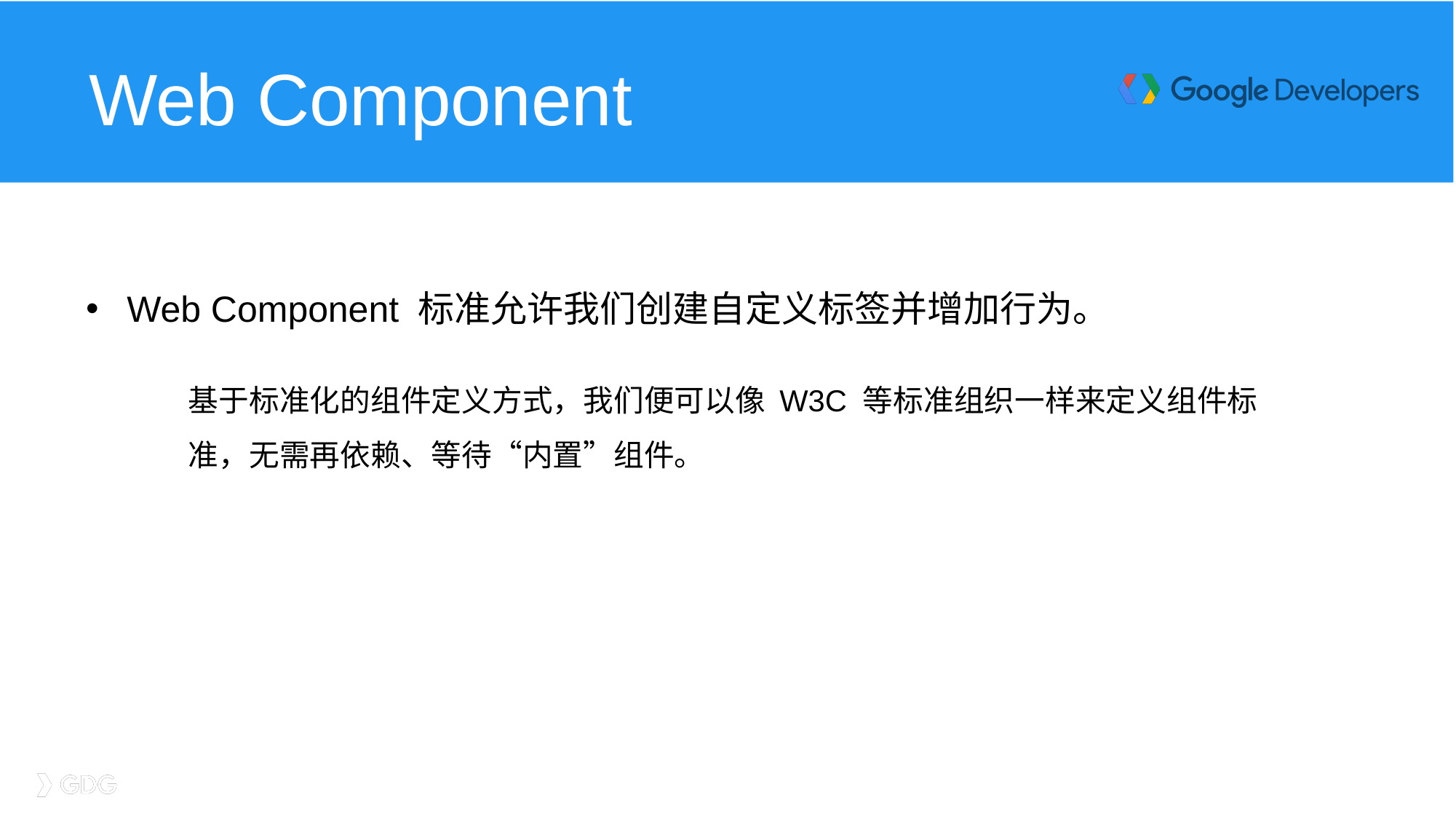

# Web Component
Web Component 标准允许我们创建自定义标签并增加行为。
基于标准化的组件定义方式，我们便可以像 W3C 等标准组织一样来定义组件标准，无需再依赖、等待“内置”组件。